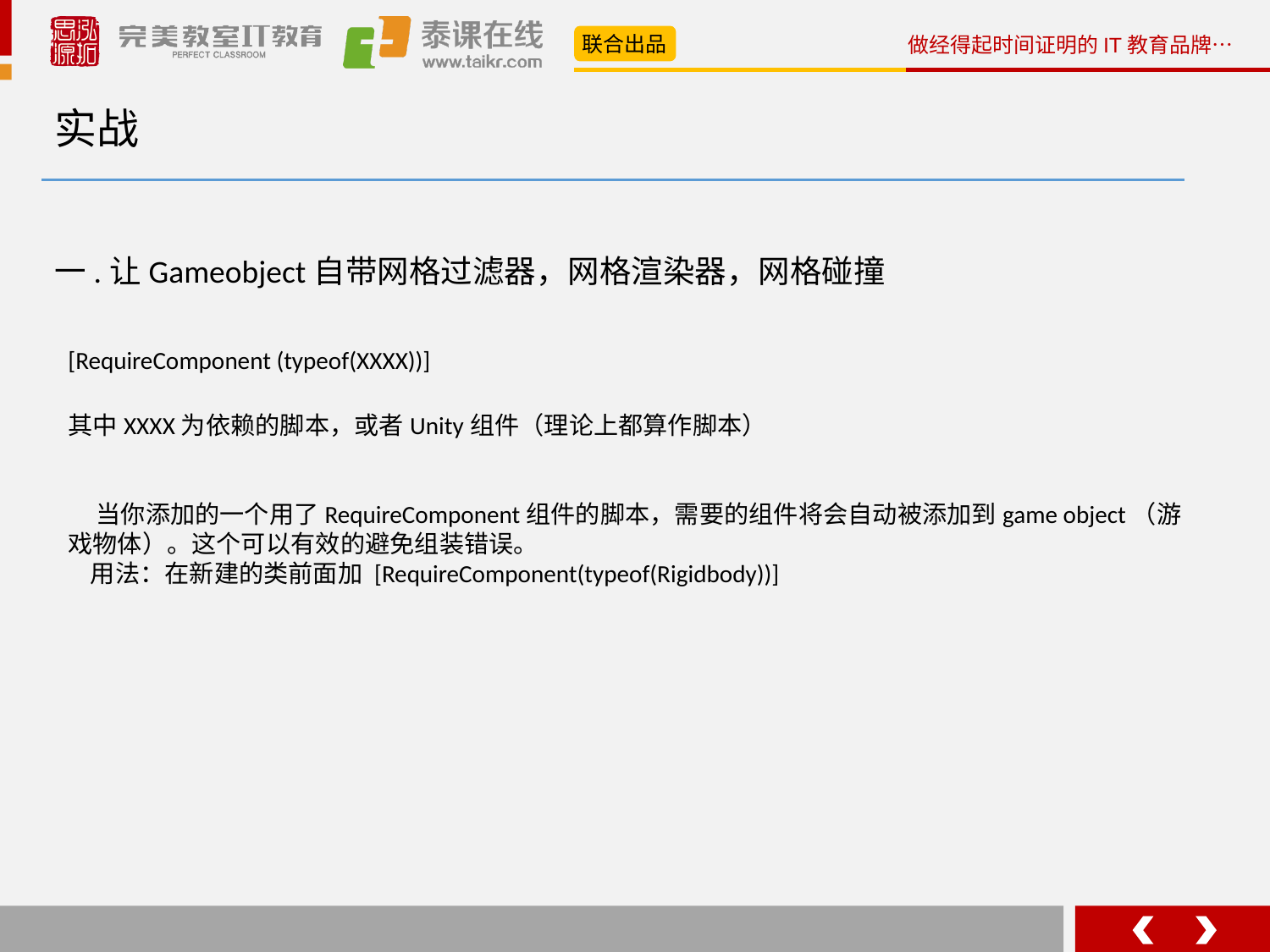

实战
一.让Gameobject自带网格过滤器，网格渲染器，网格碰撞
[RequireComponent (typeof(XXXX))]
其中XXXX为依赖的脚本，或者Unity组件（理论上都算作脚本）

    当你添加的一个用了RequireComponent组件的脚本，需要的组件将会自动被添加到game object（游戏物体）。这个可以有效的避免组装错误。
   用法：在新建的类前面加 [RequireComponent(typeof(Rigidbody))]